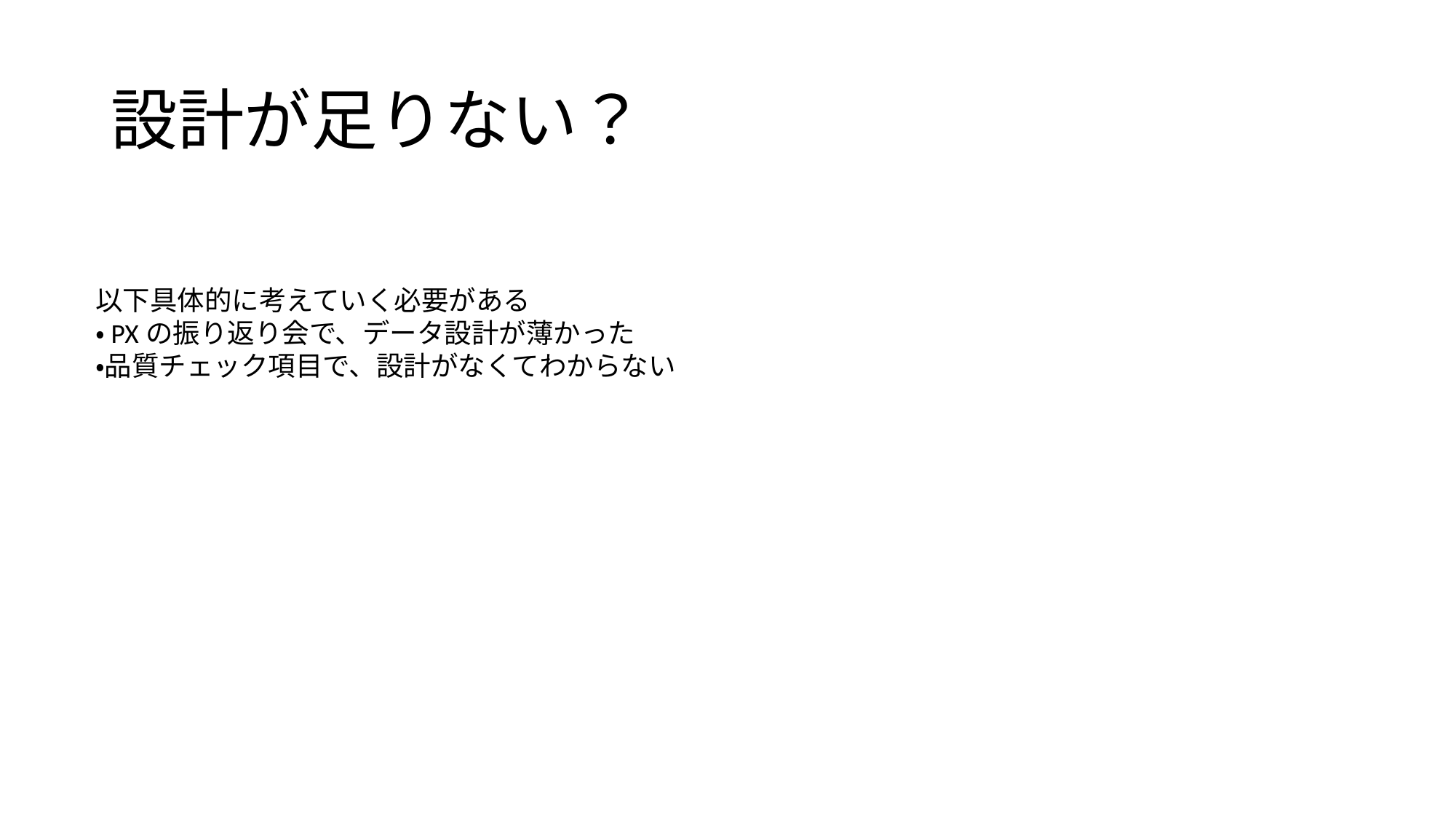

# 設計が足りない？
以下具体的に考えていく必要がある
・PXの振り返り会で、データ設計が薄かった
・品質チェック項目で、設計がなくてわからない